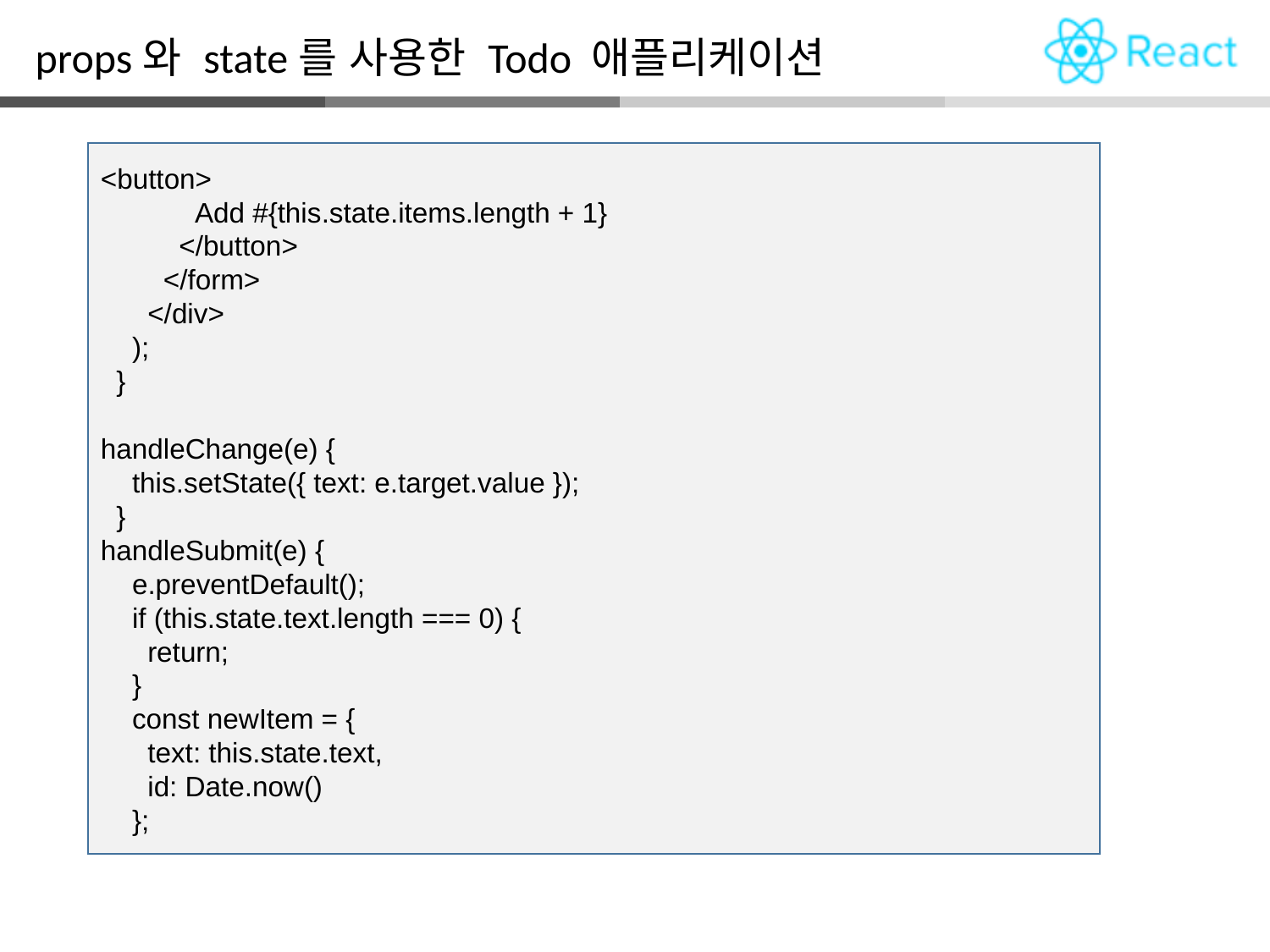

props와 state를 사용한 Todo 애플리케이션
<button>
            Add #{this.state.items.length + 1}
          </button>
        </form>
      </div>
    );
  }

handleChange(e) {
    this.setState({ text: e.target.value });
  }
handleSubmit(e) {
    e.preventDefault();
    if (this.state.text.length === 0) {
      return;
    }
    const newItem = {
      text: this.state.text,
      id: Date.now()
    };